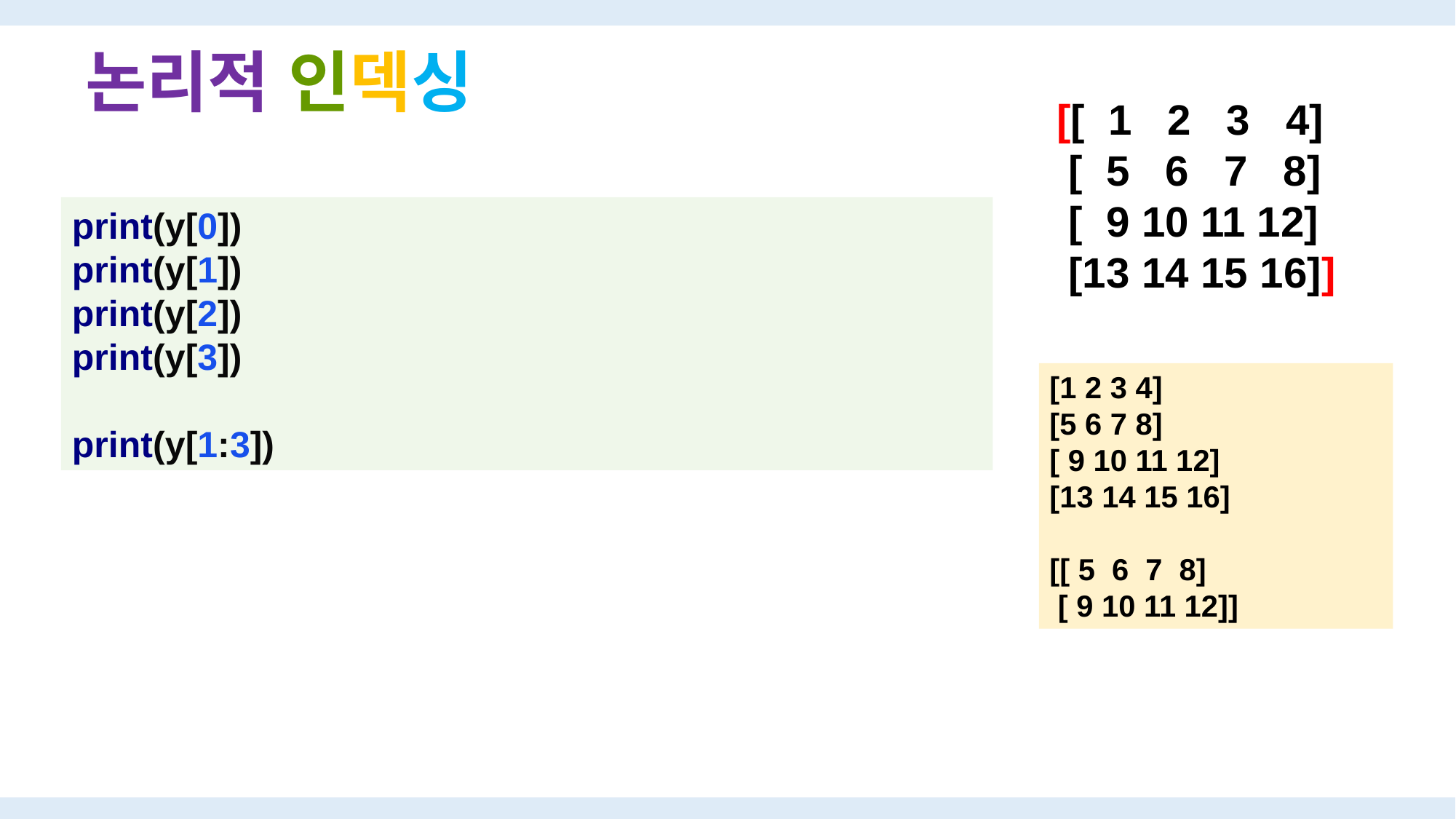

논리적 인덱싱
[[  1   2   3   4]
 [  5   6   7   8]
 [  9 10 11 12]
 [13 14 15 16]]
print(y[0])
print(y[1])
print(y[2])
print(y[3])
print(y[1:3])
[1 2 3 4]
[5 6 7 8]
[ 9 10 11 12]
[13 14 15 16]

[[ 5  6  7  8]
 [ 9 10 11 12]]